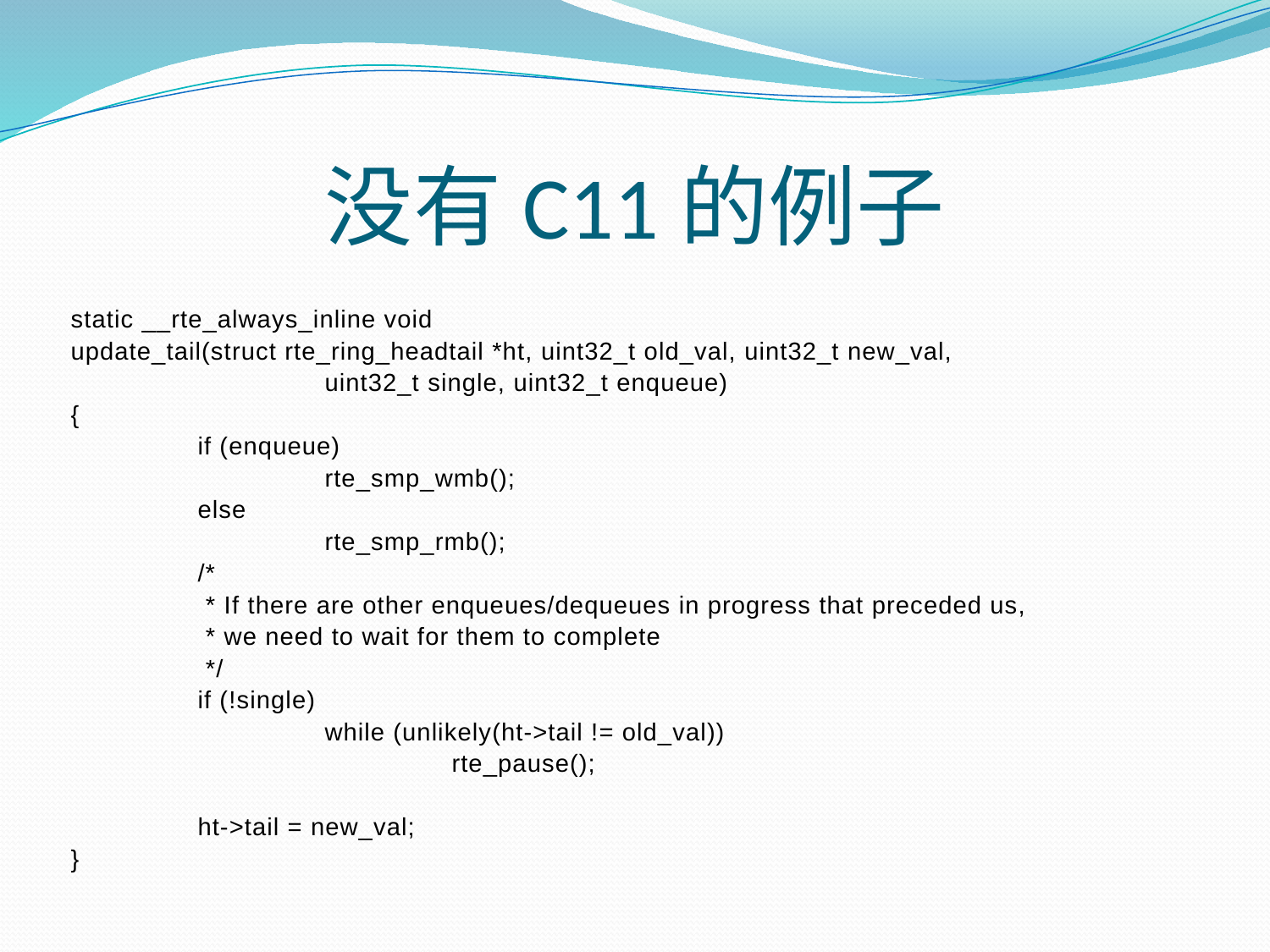

没有C11的例子

static __rte_always_inline void
update_tail(struct rte_ring_headtail *ht, uint32_t old_val, uint32_t new_val,
		uint32_t single, uint32_t enqueue)
{
	if (enqueue)
		rte_smp_wmb();
	else
		rte_smp_rmb();
	/*
	 * If there are other enqueues/dequeues in progress that preceded us,
	 * we need to wait for them to complete
	 */
	if (!single)
		while (unlikely(ht->tail != old_val))
			rte_pause();

	ht->tail = new_val;
}